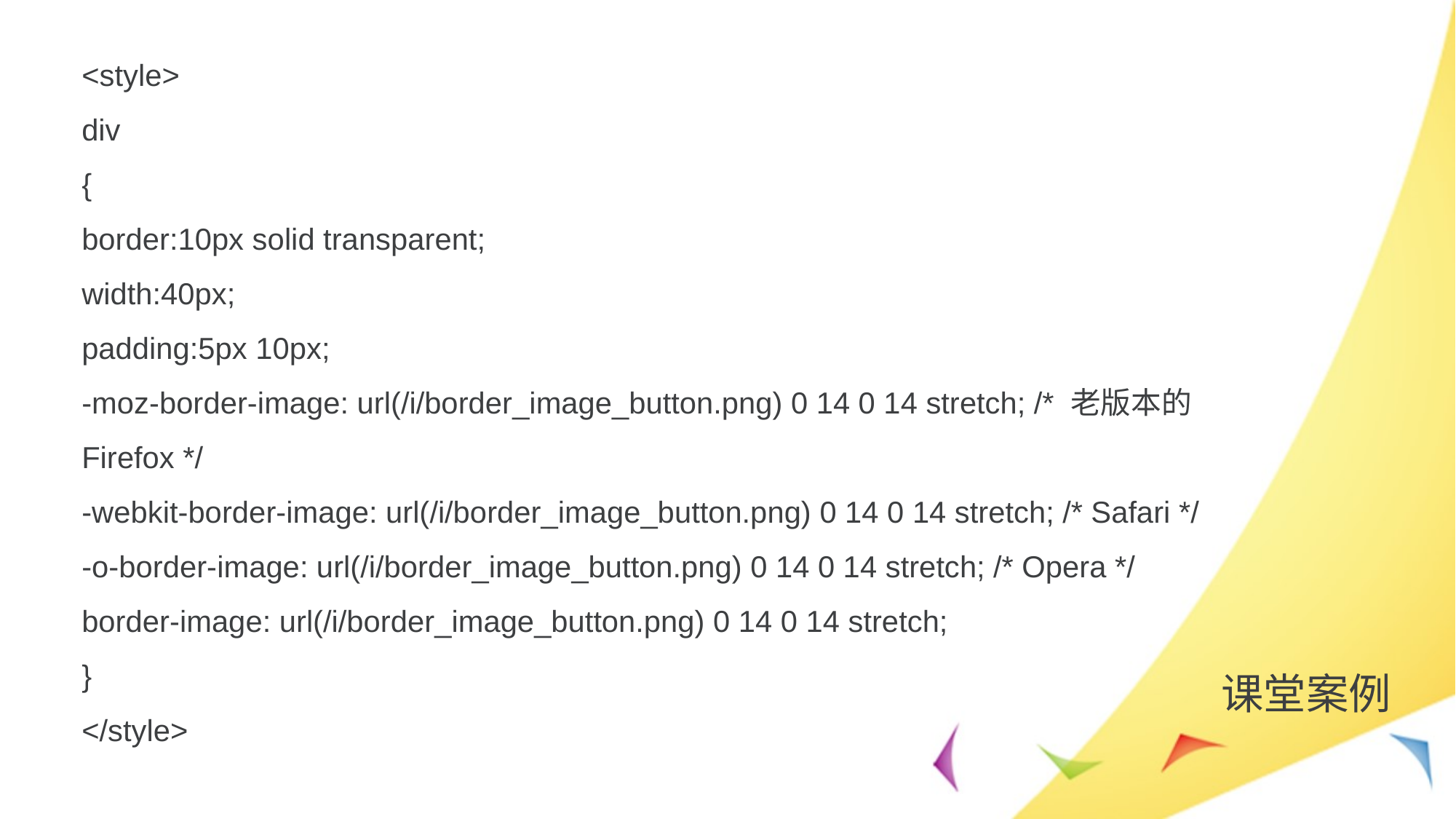

<style>
div
{
border:10px solid transparent;
width:40px;
padding:5px 10px;
-moz-border-image: url(/i/border_image_button.png) 0 14 0 14 stretch; /* 老版本的 Firefox */
-webkit-border-image: url(/i/border_image_button.png) 0 14 0 14 stretch; /* Safari */
-o-border-image: url(/i/border_image_button.png) 0 14 0 14 stretch; /* Opera */
border-image: url(/i/border_image_button.png) 0 14 0 14 stretch;
}
</style>
课堂案例